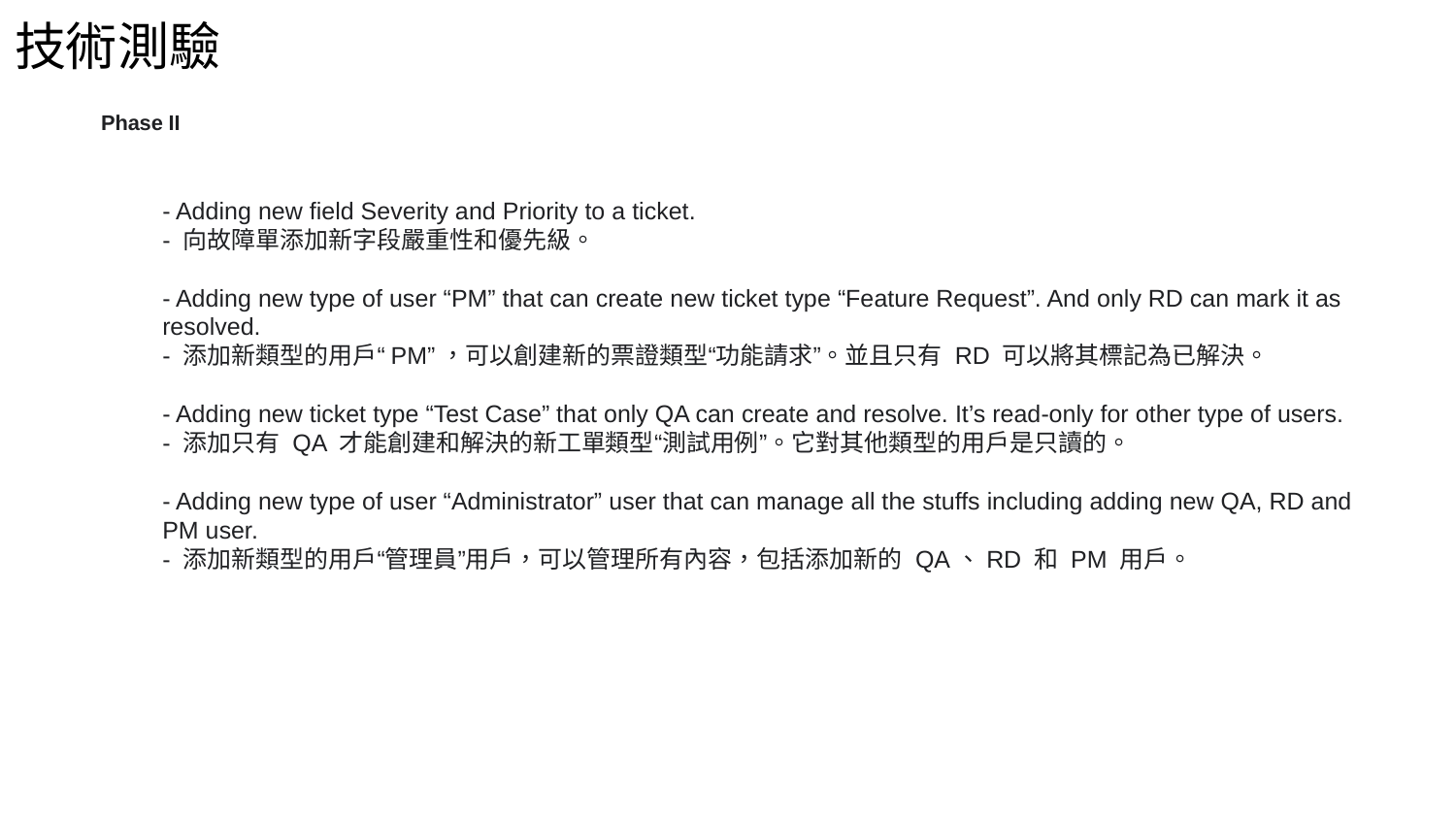

# 技術測驗
Phase II

- Adding new field Severity and Priority to a ticket.
- 向故障單添加新字段嚴重性和優先級。

- Adding new type of user “PM” that can create new ticket type “Feature Request”. And only RD can mark it as resolved.
- 添加新類型的用戶“PM”，可以創建新的票證類型“功能請求”。並且只有 RD 可以將其標記為已解決。

- Adding new ticket type “Test Case” that only QA can create and resolve. It’s read-only for other type of users.
- 添加只有 QA 才能創建和解決的新工單類型“測試用例”。它對其他類型的用戶是只讀的。

- Adding new type of user “Administrator” user that can manage all the stuffs including adding new QA, RD and PM user.
- 添加新類型的用戶“管理員”用戶，可以管理所有內容，包括添加新的 QA、RD 和 PM 用戶。